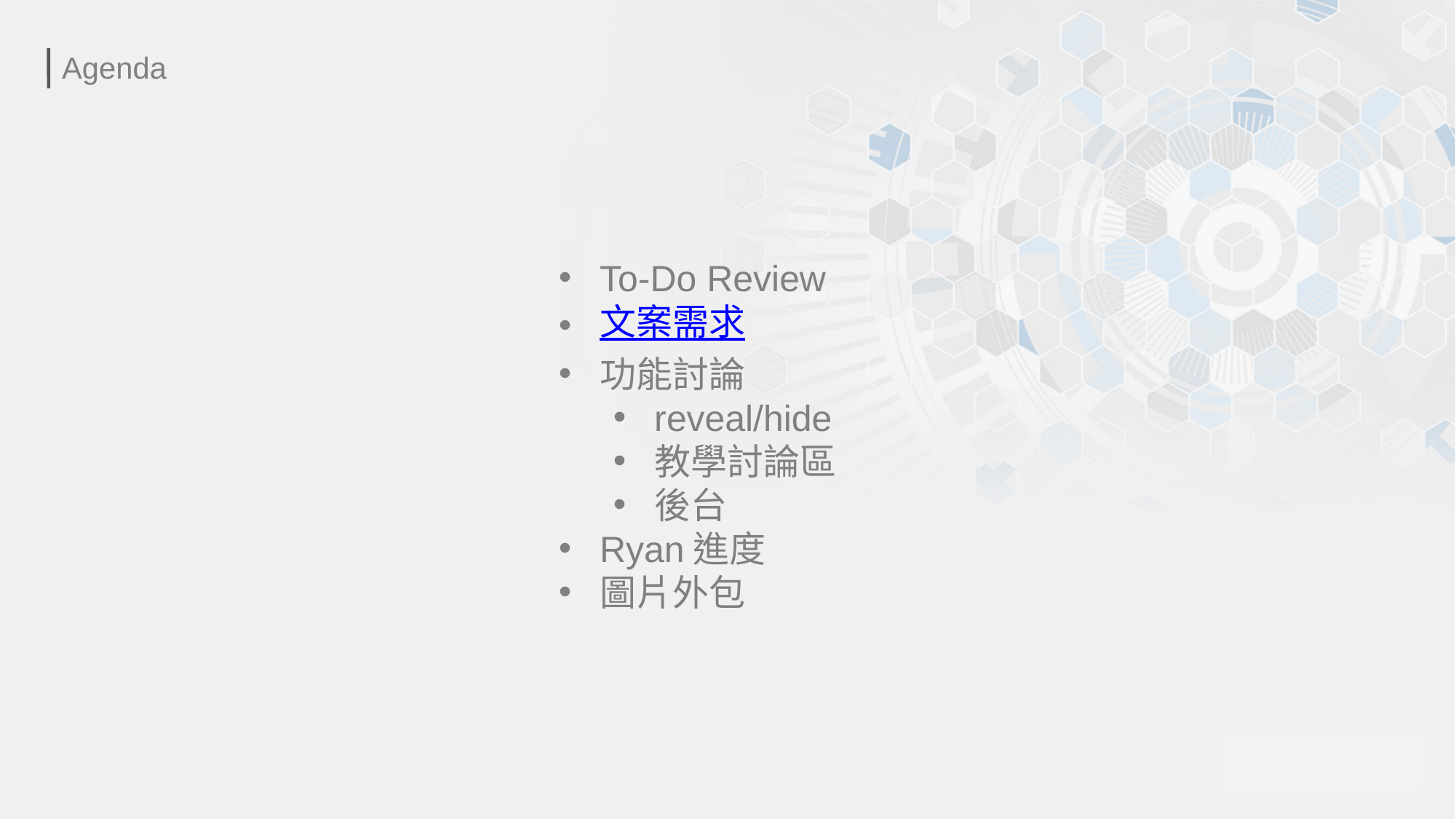

Agenda

To-Do Review
文案需求
功能討論
reveal/hide
教學討論區
後台
Ryan進度
圖片外包